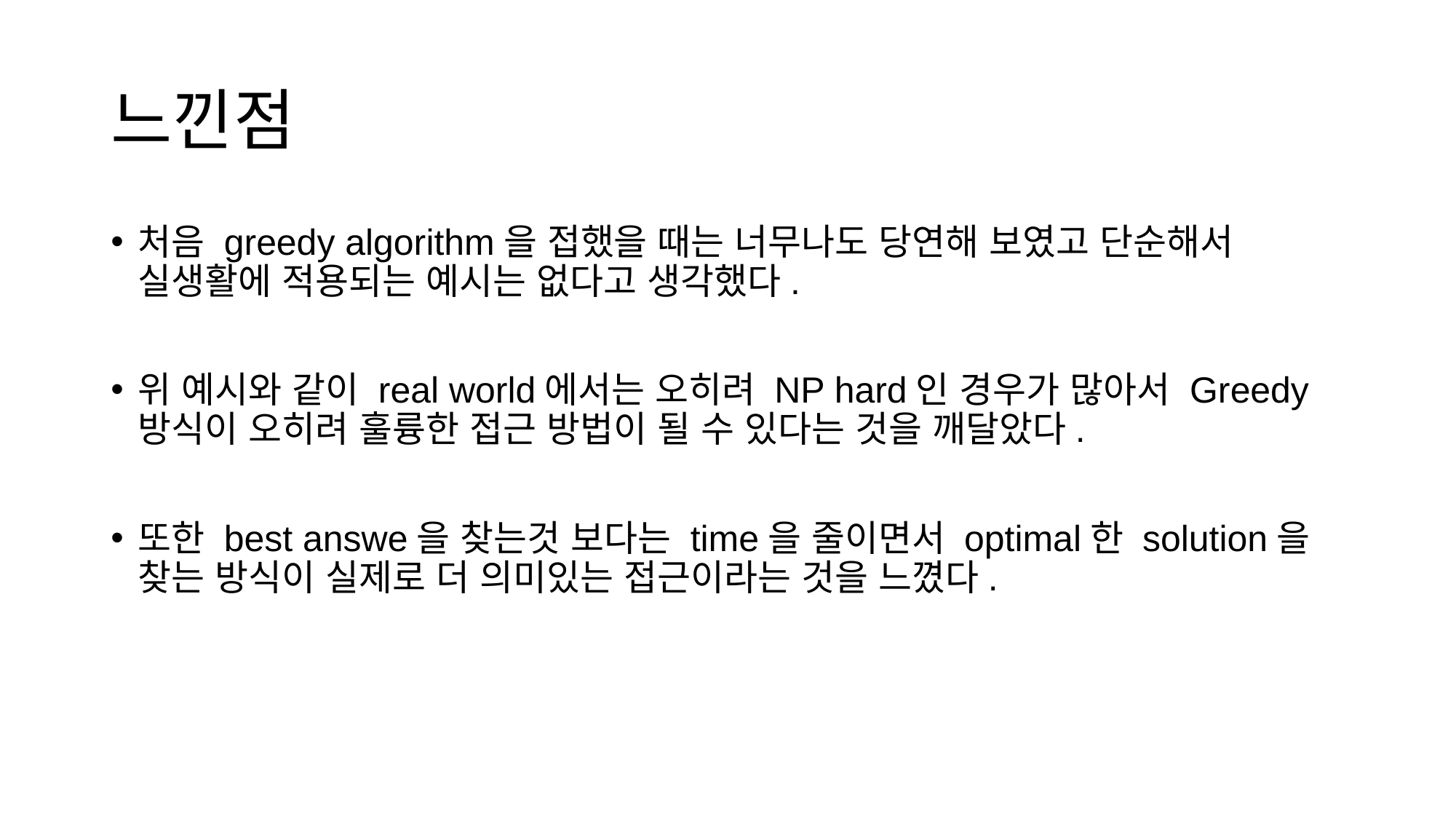

# 느낀점
처음 greedy algorithm을 접했을 때는 너무나도 당연해 보였고 단순해서 실생활에 적용되는 예시는 없다고 생각했다.

위 예시와 같이 real world에서는 오히려 NP hard인 경우가 많아서 Greedy 방식이 오히려 훌륭한 접근 방법이 될 수 있다는 것을 깨달았다.

또한 best answe을 찾는것 보다는 time을 줄이면서 optimal한 solution을 찾는 방식이 실제로 더 의미있는 접근이라는 것을 느꼈다.